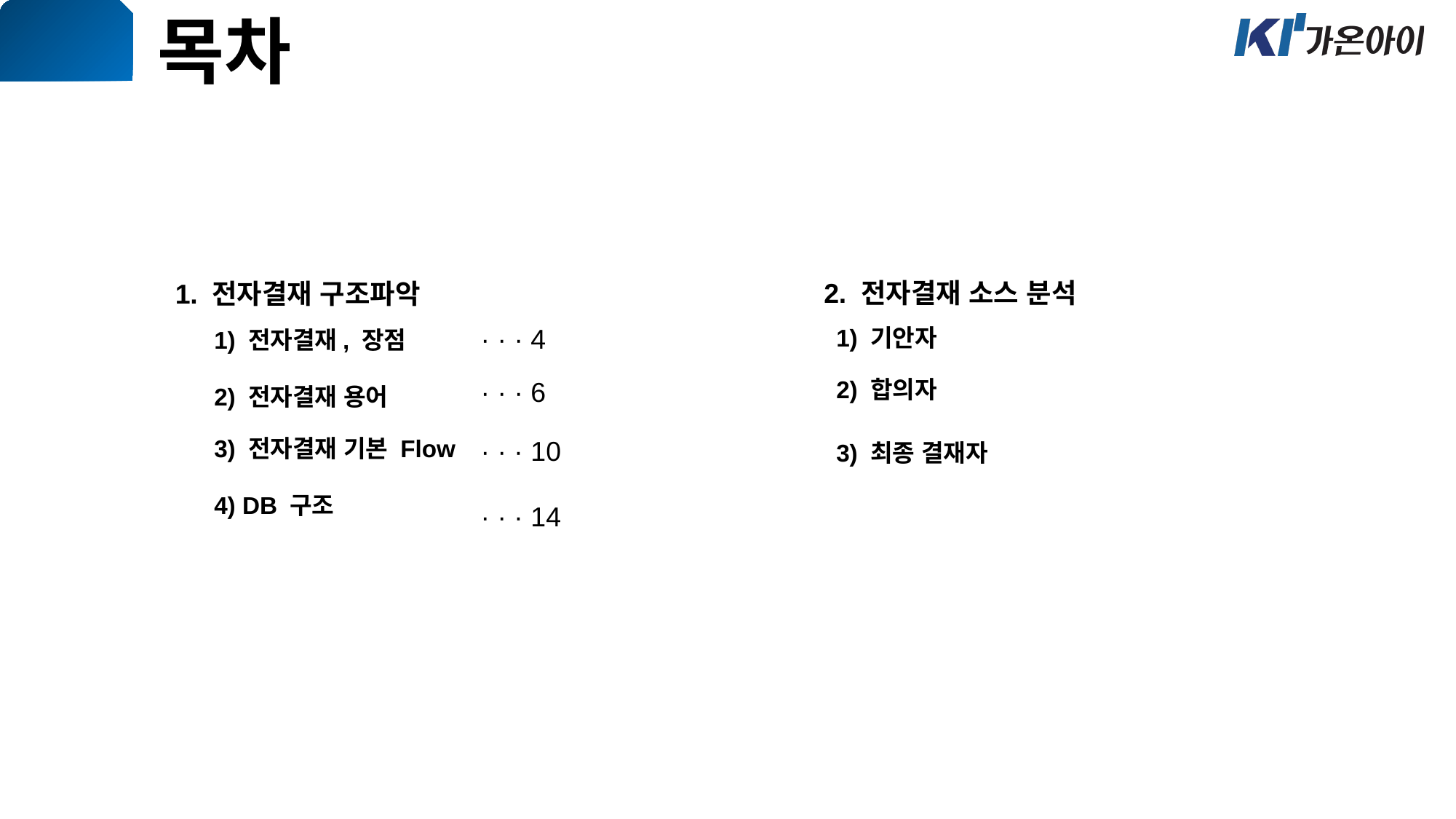

목차
2. 전자결재 소스 분석
1. 전자결재 구조파악
· · · 4
1) 기안자
1) 전자결재, 장점
· · · 6
2) 합의자
2) 전자결재 용어
3) 전자결재 기본 Flow
· · · 10
3) 최종 결재자
4) DB 구조
· · · 14